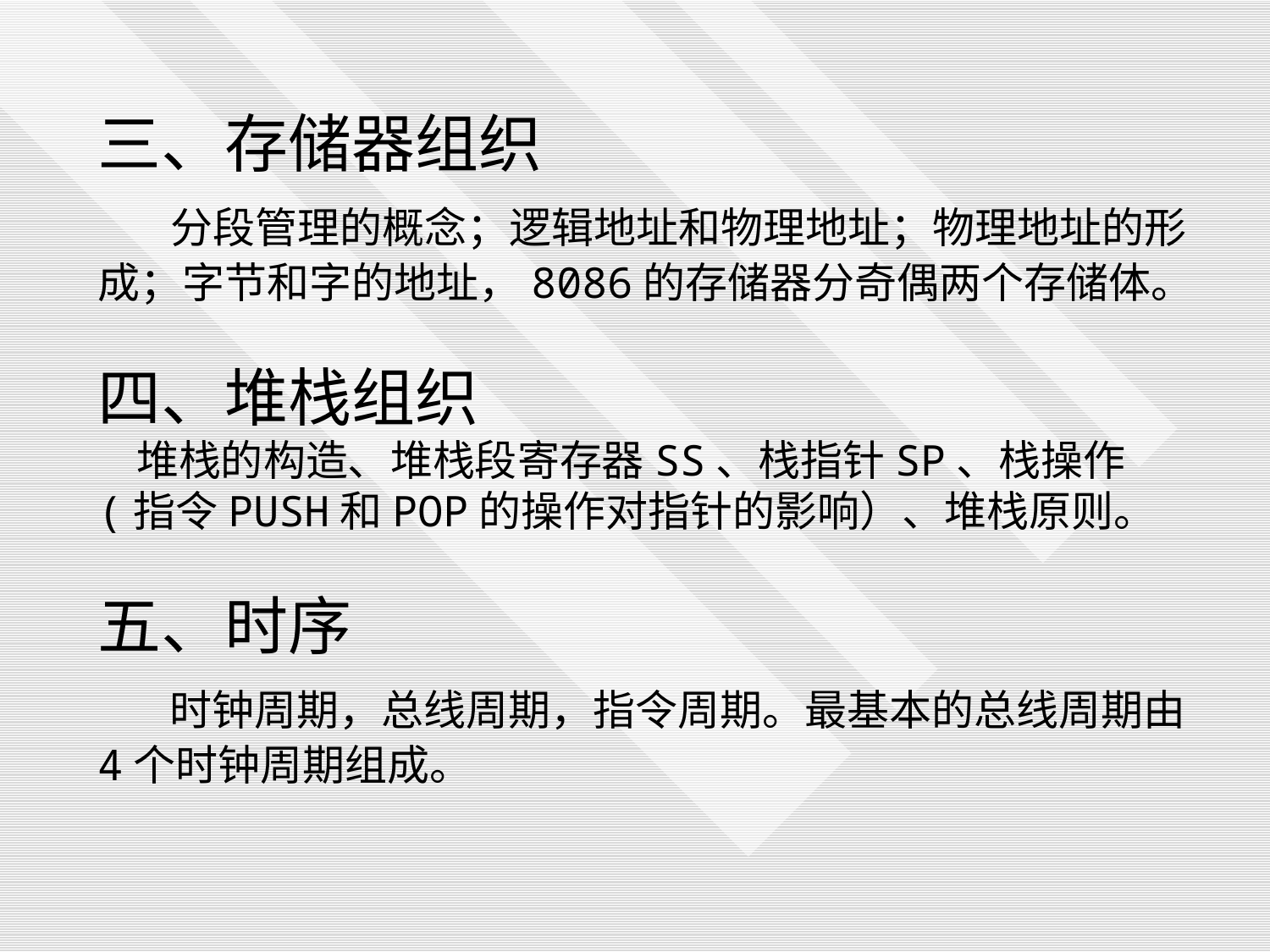

三、存储器组织
    分段管理的概念；逻辑地址和物理地址；物理地址的形成；字节和字的地址，8086的存储器分奇偶两个存储体。

四、堆栈组织
   堆栈的构造、堆栈段寄存器SS、栈指针SP、栈操作 (指令PUSH和POP的操作对指针的影响）、堆栈原则。

五、时序
    时钟周期，总线周期，指令周期。最基本的总线周期由4个时钟周期组成。